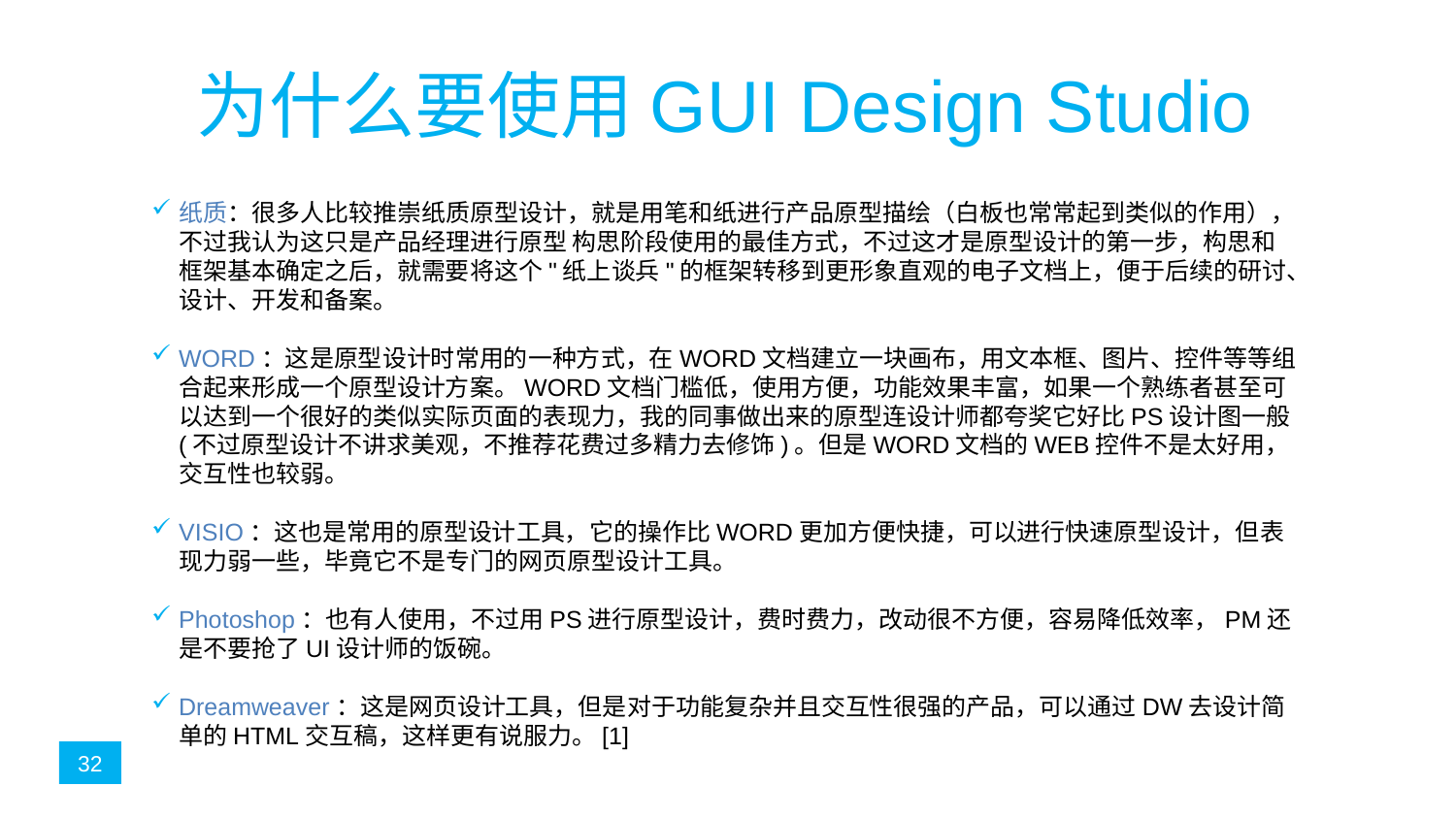

# 为什么要使用GUI Design Studio

纸质：很多人比较推崇纸质原型设计，就是用笔和纸进行产品原型描绘（白板也常常起到类似的作用），不过我认为这只是产品经理进行原型 构思阶段使用的最佳方式，不过这才是原型设计的第一步，构思和框架基本确定之后，就需要将这个"纸上谈兵"的框架转移到更形象直观的电子文档上，便于后续的研讨、设计、开发和备案。

WORD：这是原型设计时常用的一种方式，在WORD文档建立一块画布，用文本框、图片、控件等等组合起来形成一个原型设计方案。WORD文档门槛低，使用方便，功能效果丰富，如果一个熟练者甚至可以达到一个很好的类似实际页面的表现力，我的同事做出来的原型连设计师都夸奖它好比PS设计图一般(不过原型设计不讲求美观，不推荐花费过多精力去修饰)。但是WORD文档的WEB控件不是太好用，交互性也较弱。

VISIO：这也是常用的原型设计工具，它的操作比WORD更加方便快捷，可以进行快速原型设计，但表现力弱一些，毕竟它不是专门的网页原型设计工具。

Photoshop：也有人使用，不过用PS进行原型设计，费时费力，改动很不方便，容易降低效率，PM还是不要抢了UI设计师的饭碗。

Dreamweaver：这是网页设计工具，但是对于功能复杂并且交互性很强的产品，可以通过DW去设计简单的HTML交互稿，这样更有说服力。[1]

32